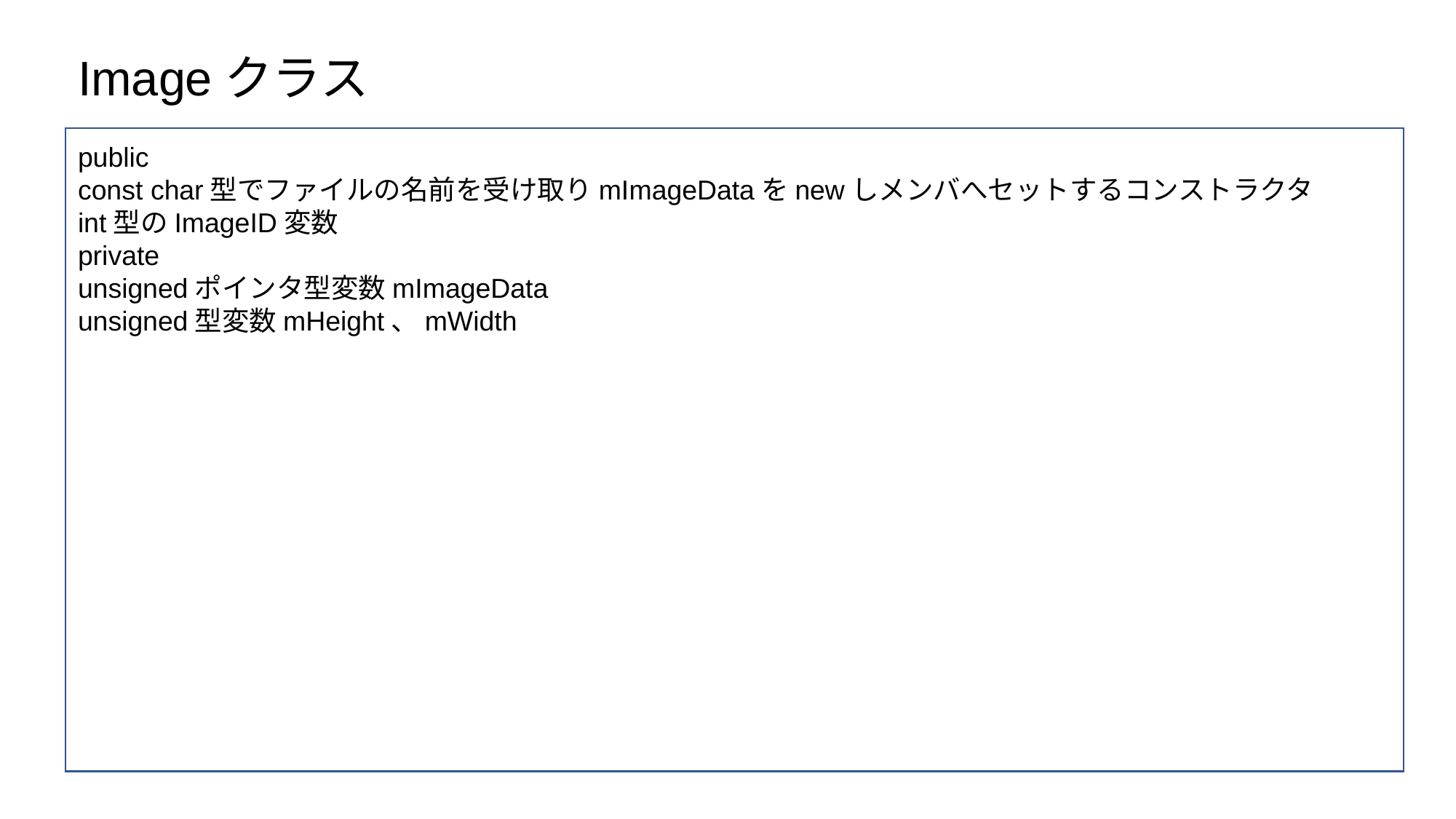

Imageクラス
public
const char型でファイルの名前を受け取りmImageDataをnewしメンバへセットするコンストラクタ
int型のImageID変数
private
unsignedポインタ型変数mImageData
unsigned型変数mHeight、mWidth